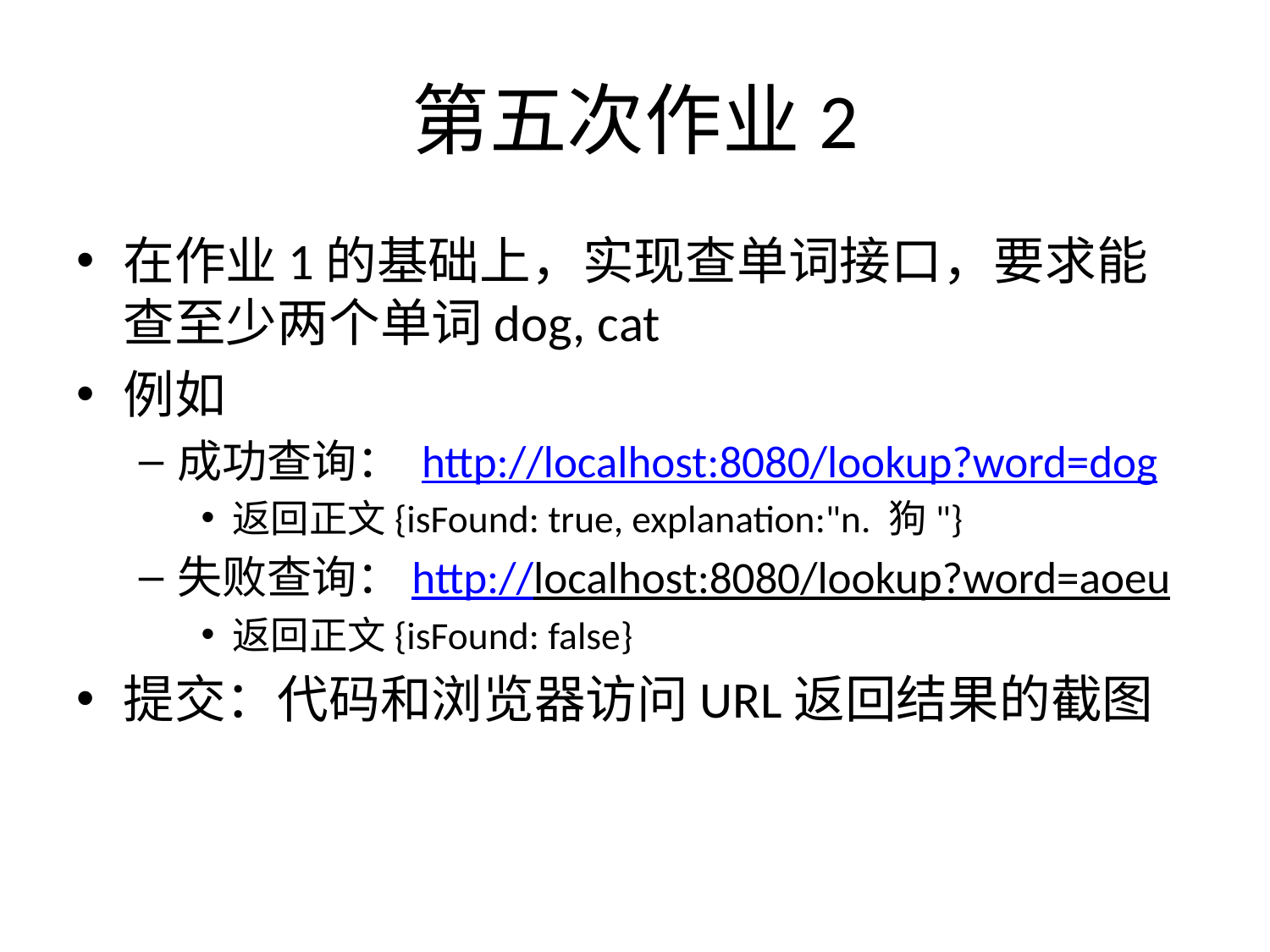

# 第五次作业2
在作业1的基础上，实现查单词接口，要求能查至少两个单词dog, cat
例如
成功查询： http://localhost:8080/lookup?word=dog
返回正文{isFound: true, explanation:"n. 狗"}
失败查询：http://localhost:8080/lookup?word=aoeu
返回正文{isFound: false}
提交：代码和浏览器访问URL返回结果的截图